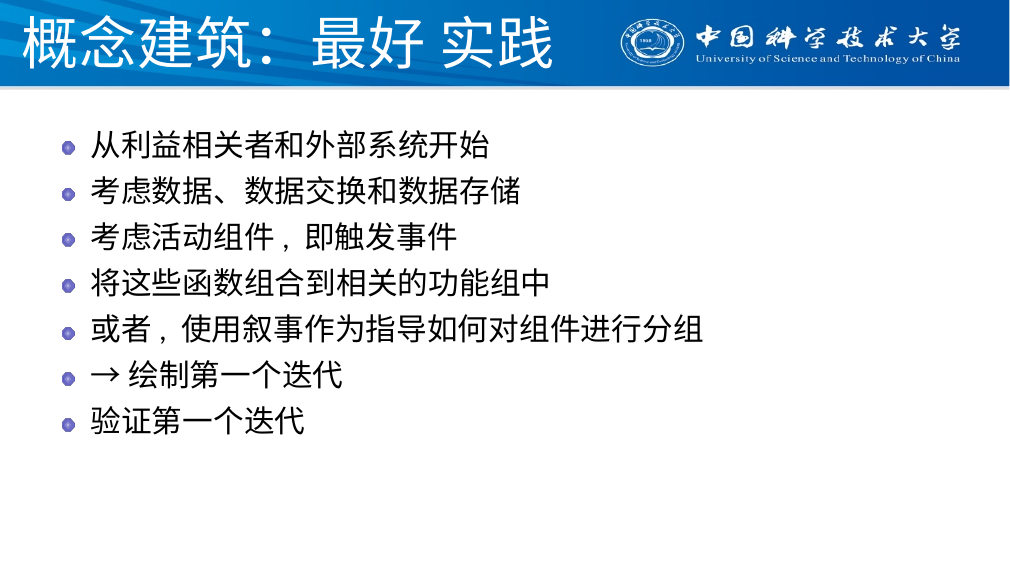

# 概念建筑：最好 实践
从利益相关者和外部系统开始
考虑数据、数据交换和数据存储
考虑活动组件, 即触发事件
将这些函数组合到相关的功能组中
或者, 使用叙事作为指导如何对组件进行分组
→绘制第一个迭代
验证第一个迭代